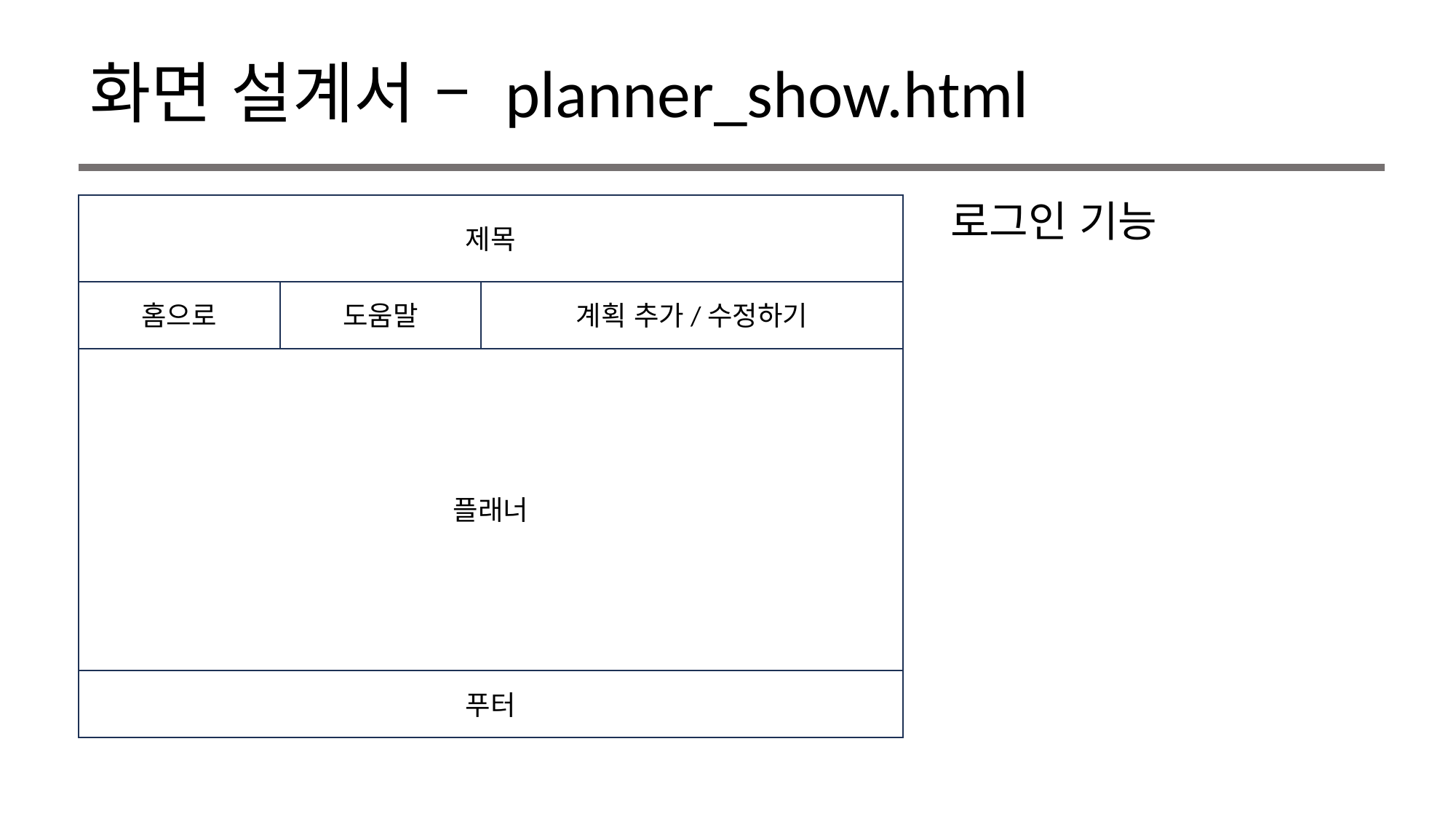

# 화면 설계서 – planner_show.html

제목
로그인 기능
도움말
홈으로
계획 추가/수정하기
네비게이션
플래너
푸터